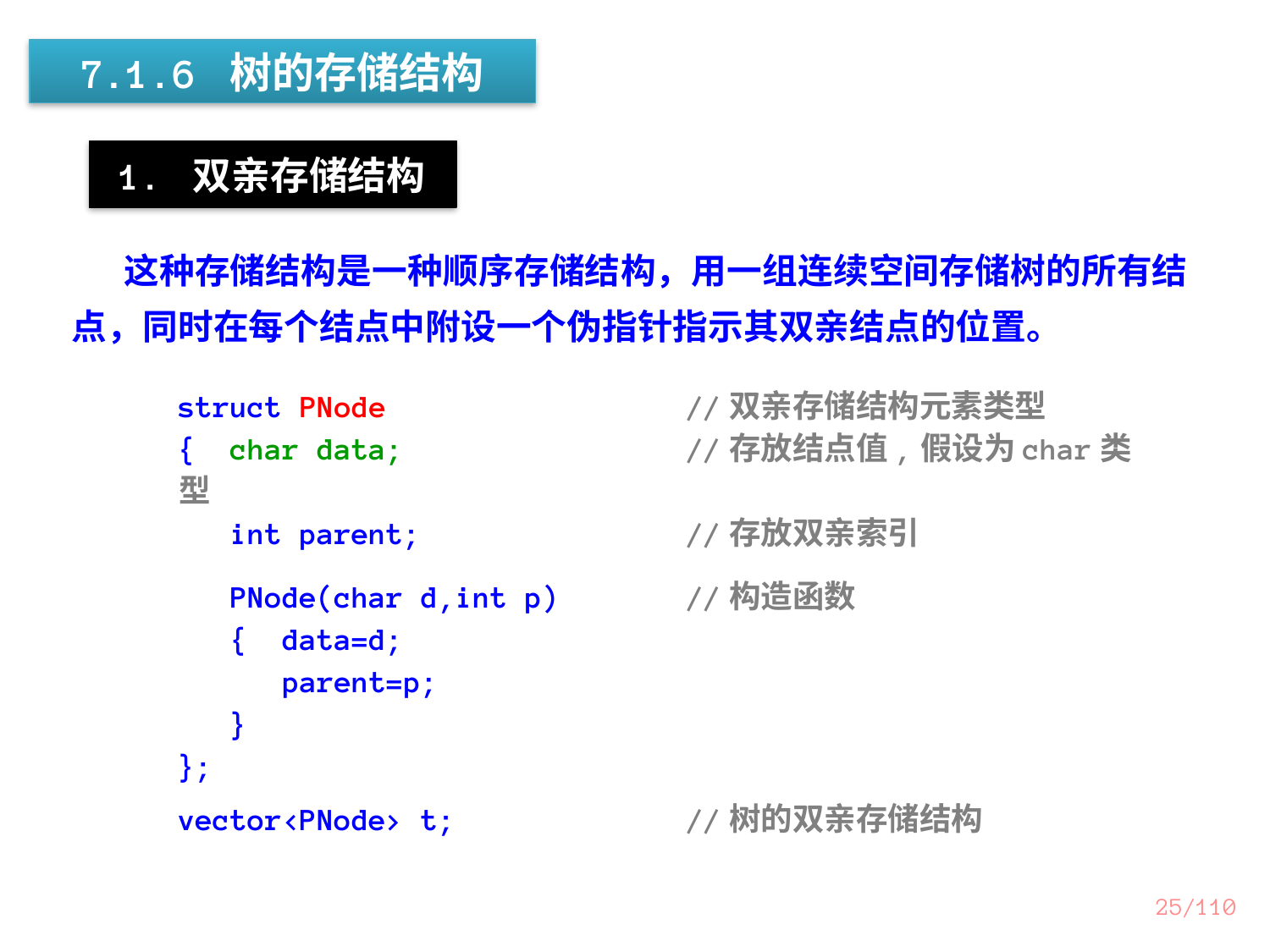

7.1.6 树的存储结构
1. 双亲存储结构
　  这种存储结构是一种顺序存储结构，用一组连续空间存储树的所有结点，同时在每个结点中附设一个伪指针指示其双亲结点的位置。
struct PNode 			//双亲存储结构元素类型
{  char data;			//存放结点值,假设为char类型
   int parent;			//存放双亲索引
   PNode(char d,int p)	//构造函数
   {  data=d;
      parent=p;
   }
};
vector<PNode> t;		//树的双亲存储结构
25/110